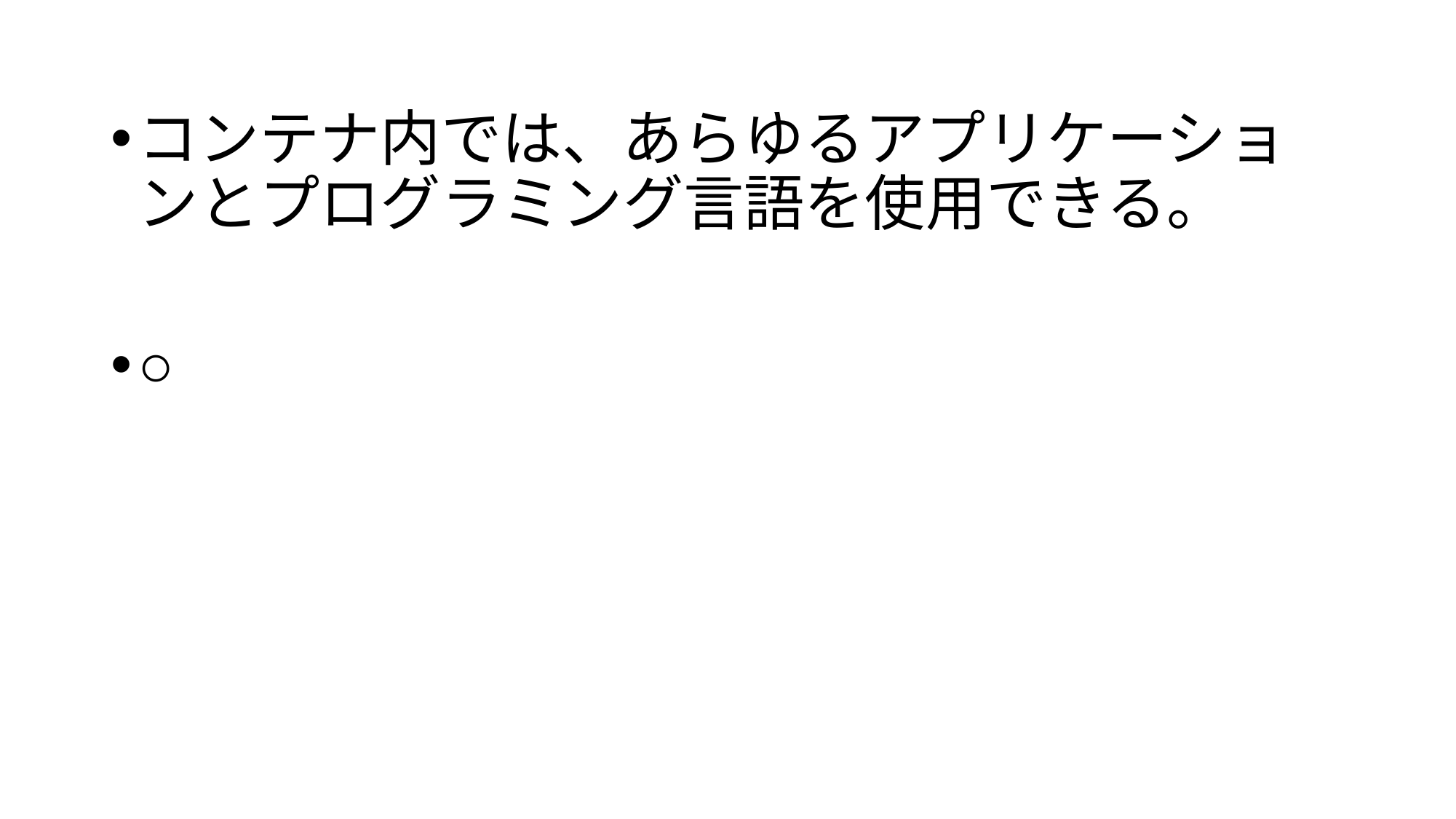

コンテナ内では、あらゆるアプリケーションとプログラミング言語を使用できる。

○